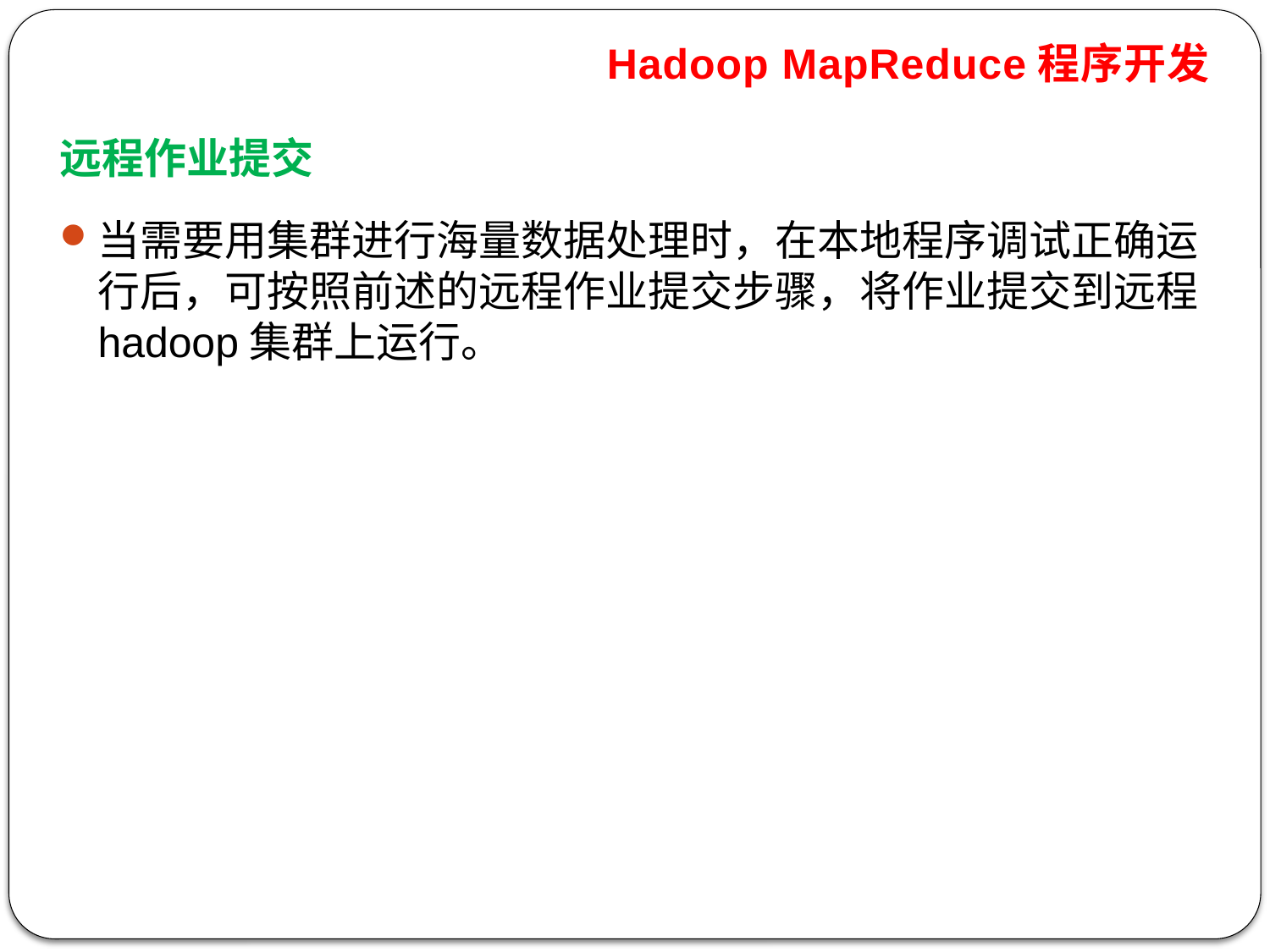

Hadoop MapReduce程序开发
远程作业提交
当需要用集群进行海量数据处理时，在本地程序调试正确运行后，可按照前述的远程作业提交步骤，将作业提交到远程hadoop集群上运行。